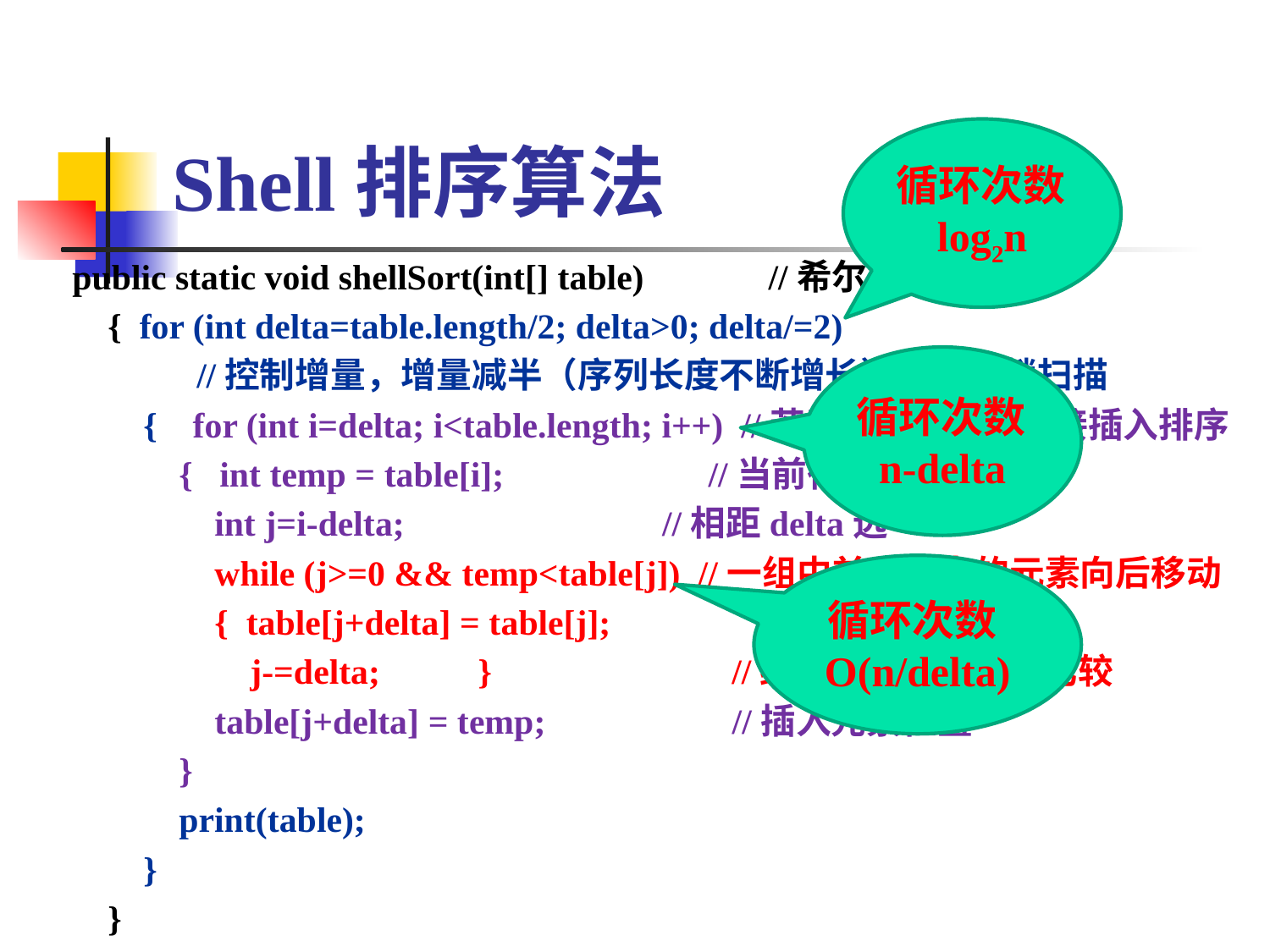

# Shell排序算法
循环次数log2n
public static void shellSort(int[] table)              //希尔排序
    {  for (int delta=table.length/2; delta>0; delta/=2)
              //控制增量，增量减半（序列长度不断增长），若干趟扫描
        {    for (int i=delta; i<table.length; i++)  //若干小序列进行直接插入排序
            {   int temp = table[i];                       //当前待插入元素
                int j=i-delta;                             //相距delta远
                while (j>=0 && temp<table[j])  //一组中前面较大的元素向后移动
                {  table[j+delta] = table[j];
                    j-=delta;           }                           //继续与前面的元素比较
                table[j+delta] = temp;                     //插入元素位置
            }
            print(table);
        }
    }
循环次数n-delta
循环次数O(n/delta)
22